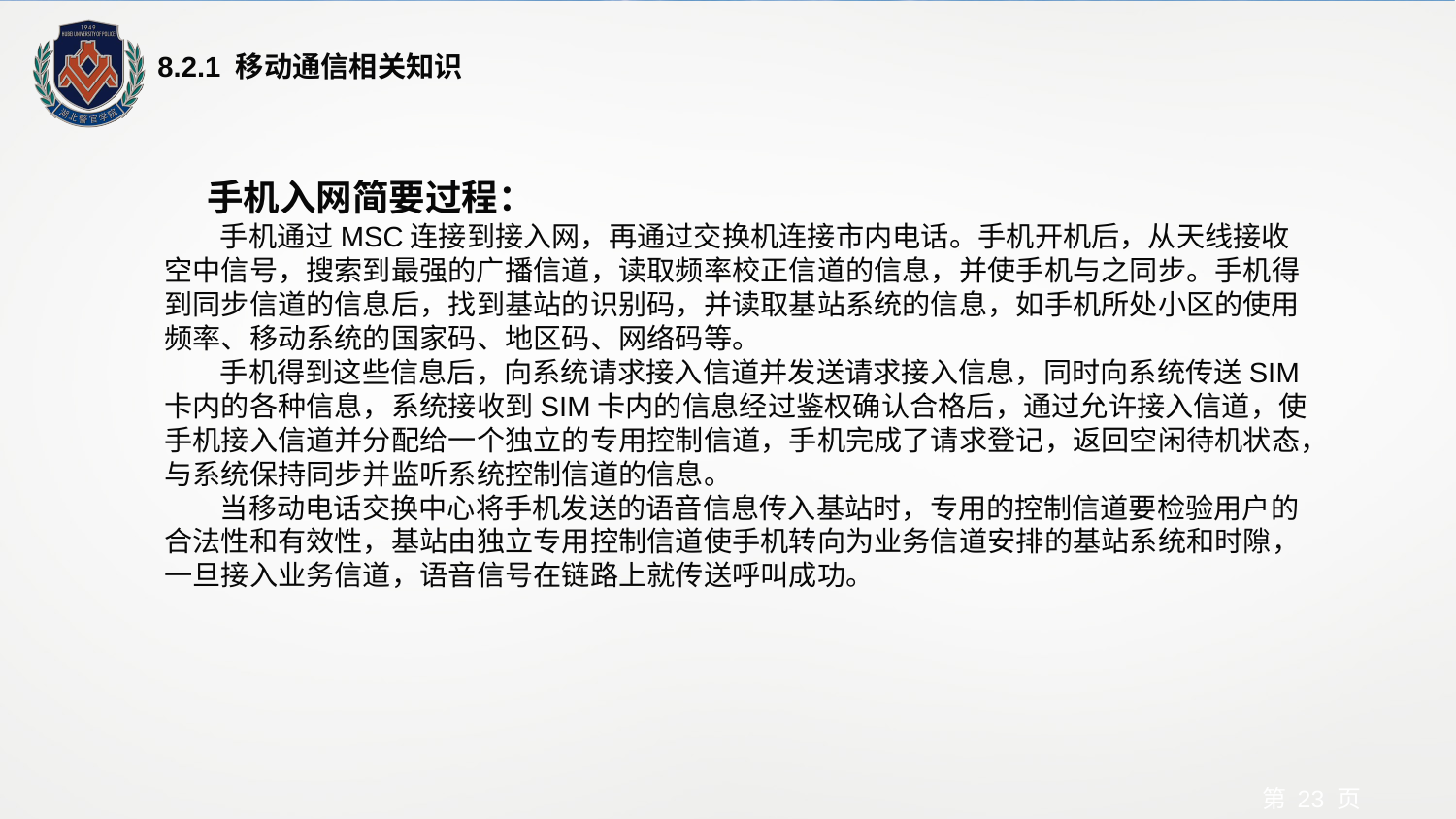

8.2.1 移动通信相关知识
手机入网简要过程：
 手机通过MSC连接到接入网，再通过交换机连接市内电话。手机开机后，从天线接收空中信号，搜索到最强的广播信道，读取频率校正信道的信息，并使手机与之同步。手机得到同步信道的信息后，找到基站的识别码，并读取基站系统的信息，如手机所处小区的使用频率、移动系统的国家码、地区码、网络码等。
 手机得到这些信息后，向系统请求接入信道并发送请求接入信息，同时向系统传送SIM卡内的各种信息，系统接收到SIM卡内的信息经过鉴权确认合格后，通过允许接入信道，使手机接入信道并分配给一个独立的专用控制信道，手机完成了请求登记，返回空闲待机状态，与系统保持同步并监听系统控制信道的信息。
 当移动电话交换中心将手机发送的语音信息传入基站时，专用的控制信道要检验用户的合法性和有效性，基站由独立专用控制信道使手机转向为业务信道安排的基站系统和时隙，一旦接入业务信道，语音信号在链路上就传送呼叫成功。